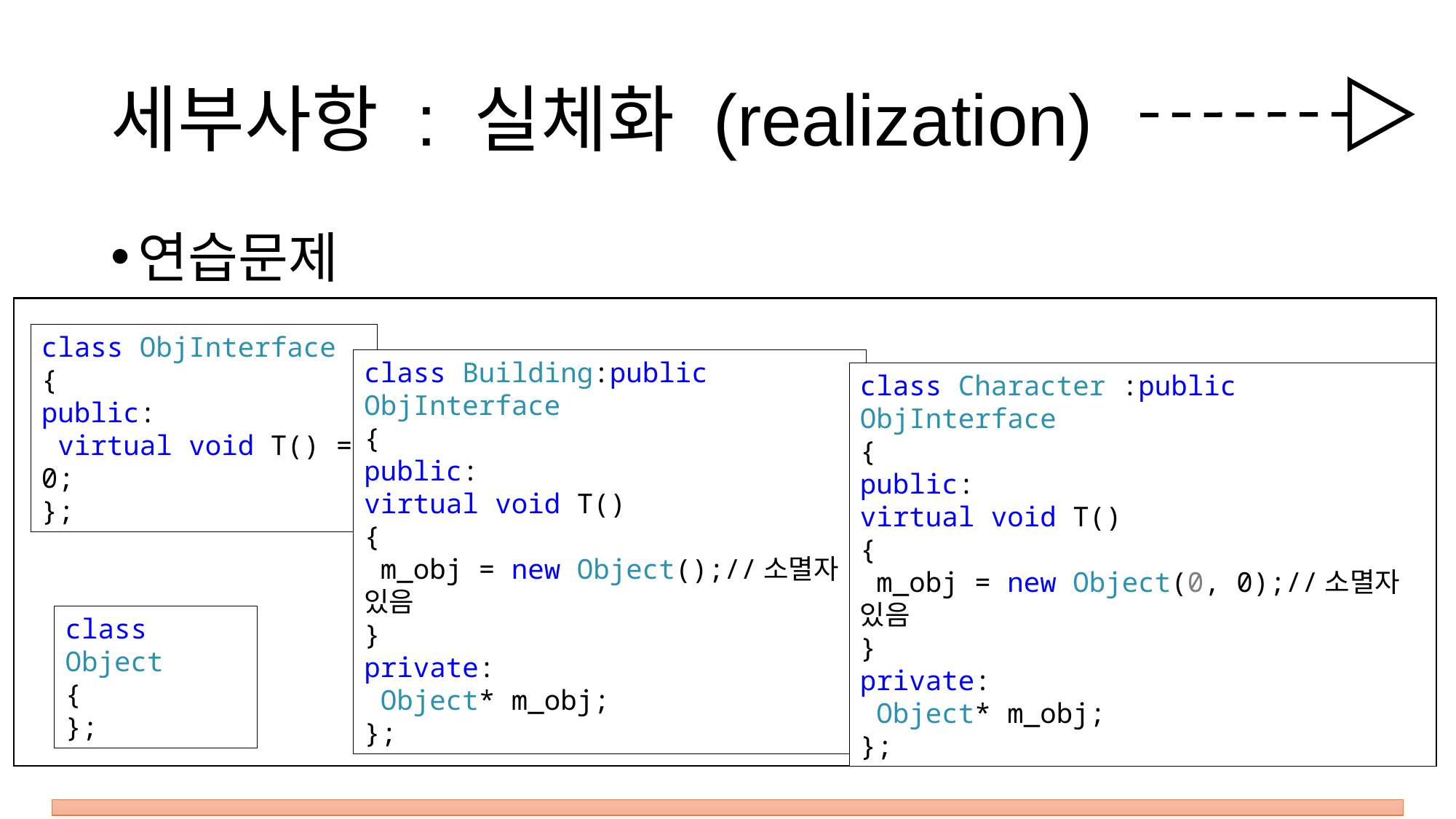

# 세부사항 : 실체화 (realization)
연습문제

class ObjInterface
{
public:
 virtual void T() = 0;
};
class Building:public ObjInterface
{
public:
virtual void T()
{
 m_obj = new Object();//소멸자 있음
}
private:
 Object* m_obj;
};
class Character :public ObjInterface
{
public:
virtual void T()
{
 m_obj = new Object(0, 0);//소멸자 있음
}
private:
 Object* m_obj;
};
class Object
{
};